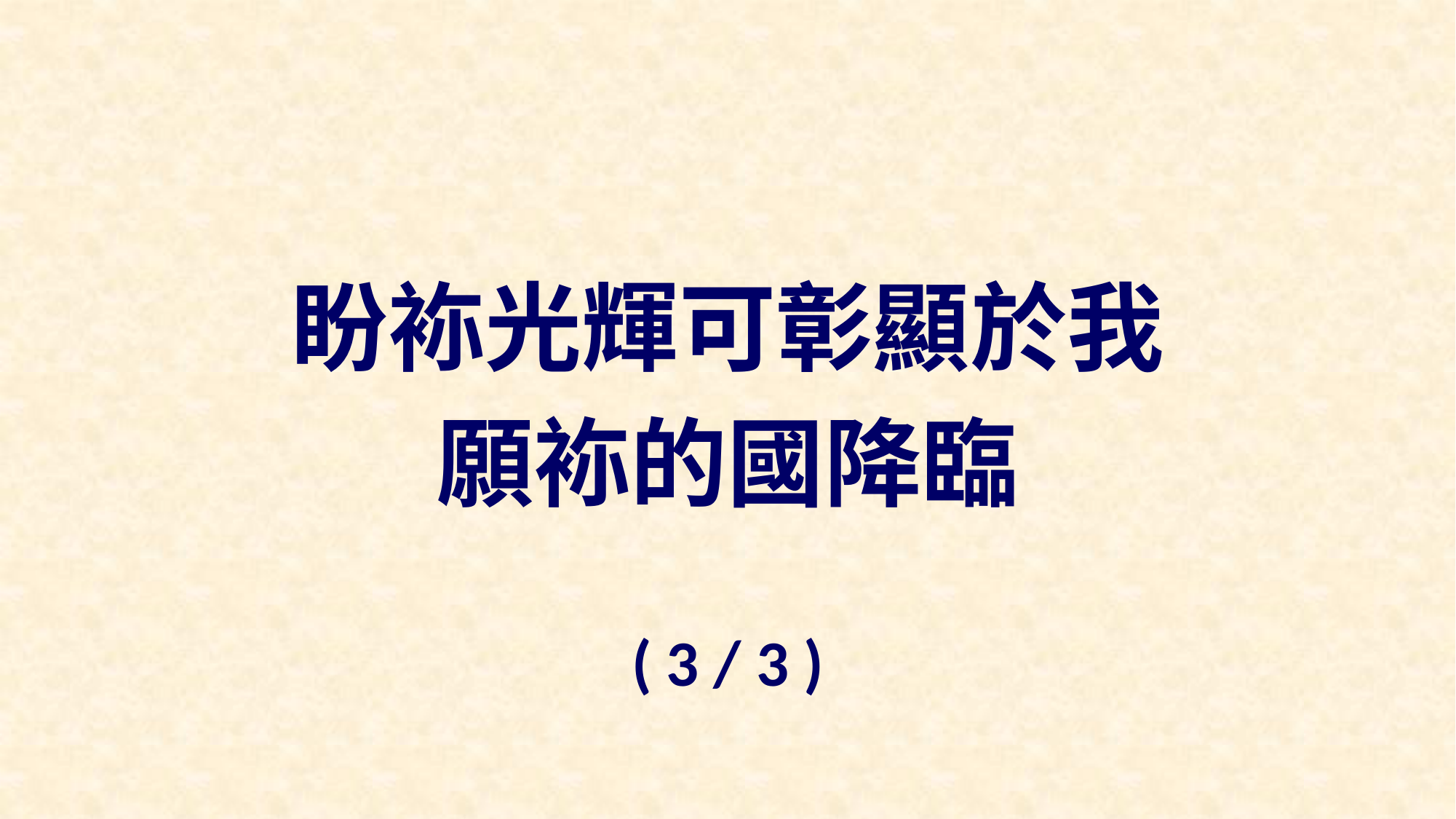

盼袮光輝可彰顯於我
願袮的國降臨
( 3 / 3 )